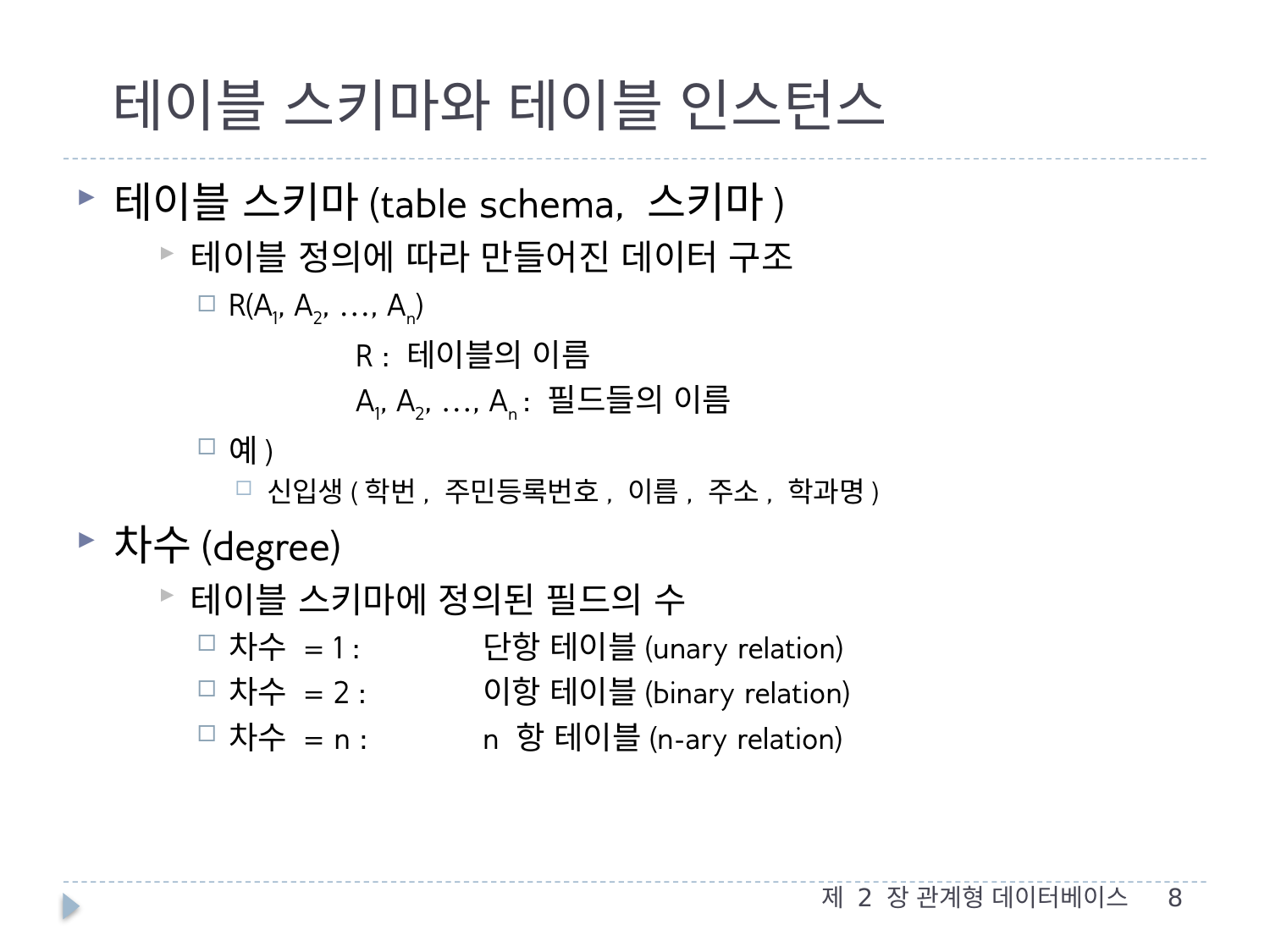

# 테이블 스키마와 테이블 인스턴스
테이블 스키마(table schema, 스키마)
테이블 정의에 따라 만들어진 데이터 구조
R(A1, A2, …, An)
		R : 테이블의 이름
		A1, A2, …, An : 필드들의 이름
예)
신입생(학번, 주민등록번호, 이름, 주소, 학과명)
차수(degree)
테이블 스키마에 정의된 필드의 수
차수 = 1 : 	단항 테이블(unary relation)
차수 = 2 : 	이항 테이블(binary relation)
차수 = n : 	n 항 테이블(n-ary relation)

제 2 장 관계형 데이터베이스
8